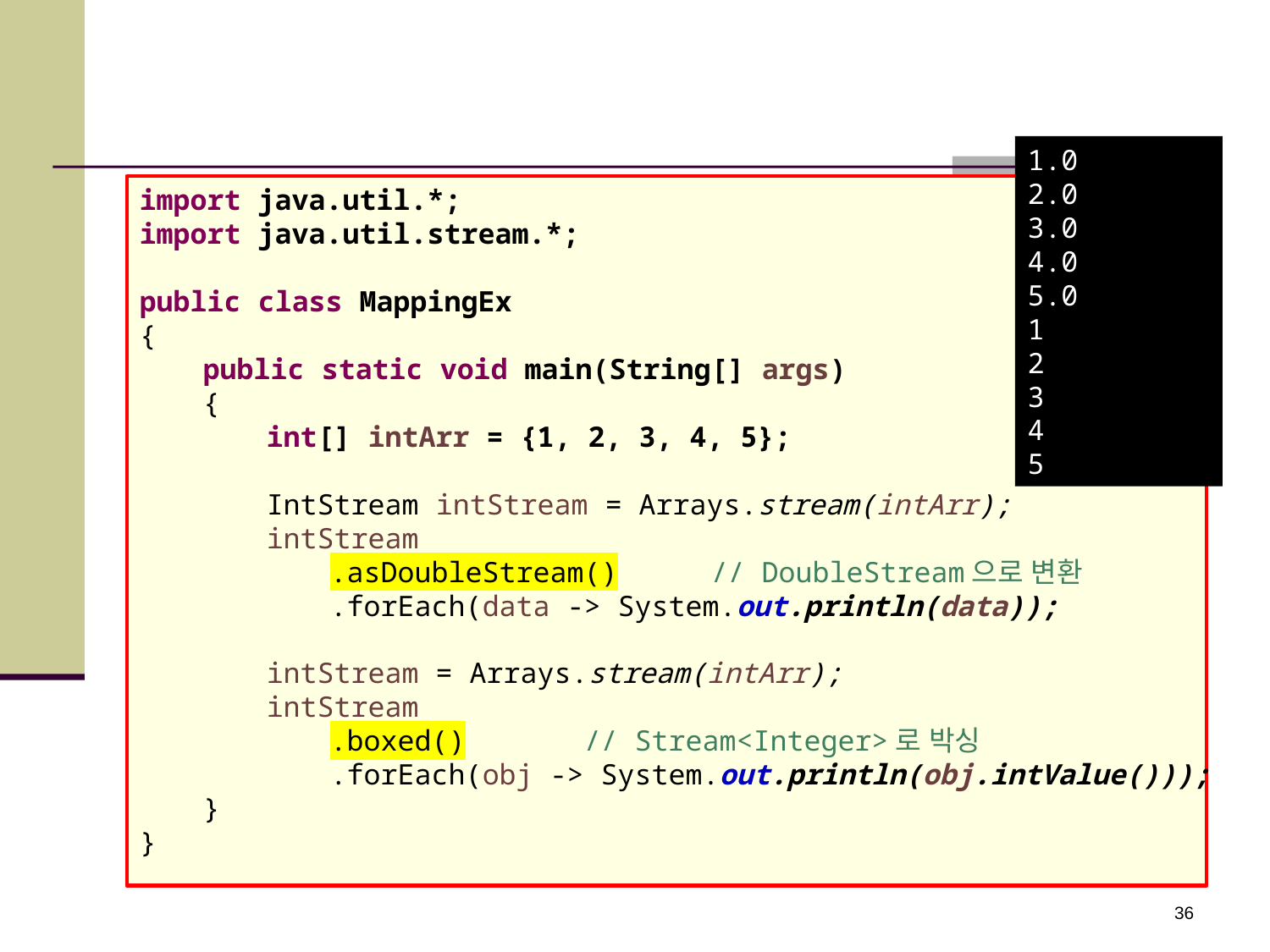

#
1.0
2.0
3.0
4.0
5.0
1
2
3
4
5

import java.util.*;
import java.util.stream.*;

public class MappingEx
{
public static void main(String[] args)
{
int[] intArr = {1, 2, 3, 4, 5};

IntStream intStream = Arrays.stream(intArr);
intStream
.asDoubleStream()	// DoubleStream으로 변환
.forEach(data -> System.out.println(data));

intStream = Arrays.stream(intArr);
intStream
.boxed()	// Stream<Integer>로 박싱
.forEach(obj -> System.out.println(obj.intValue()));
}
}
36